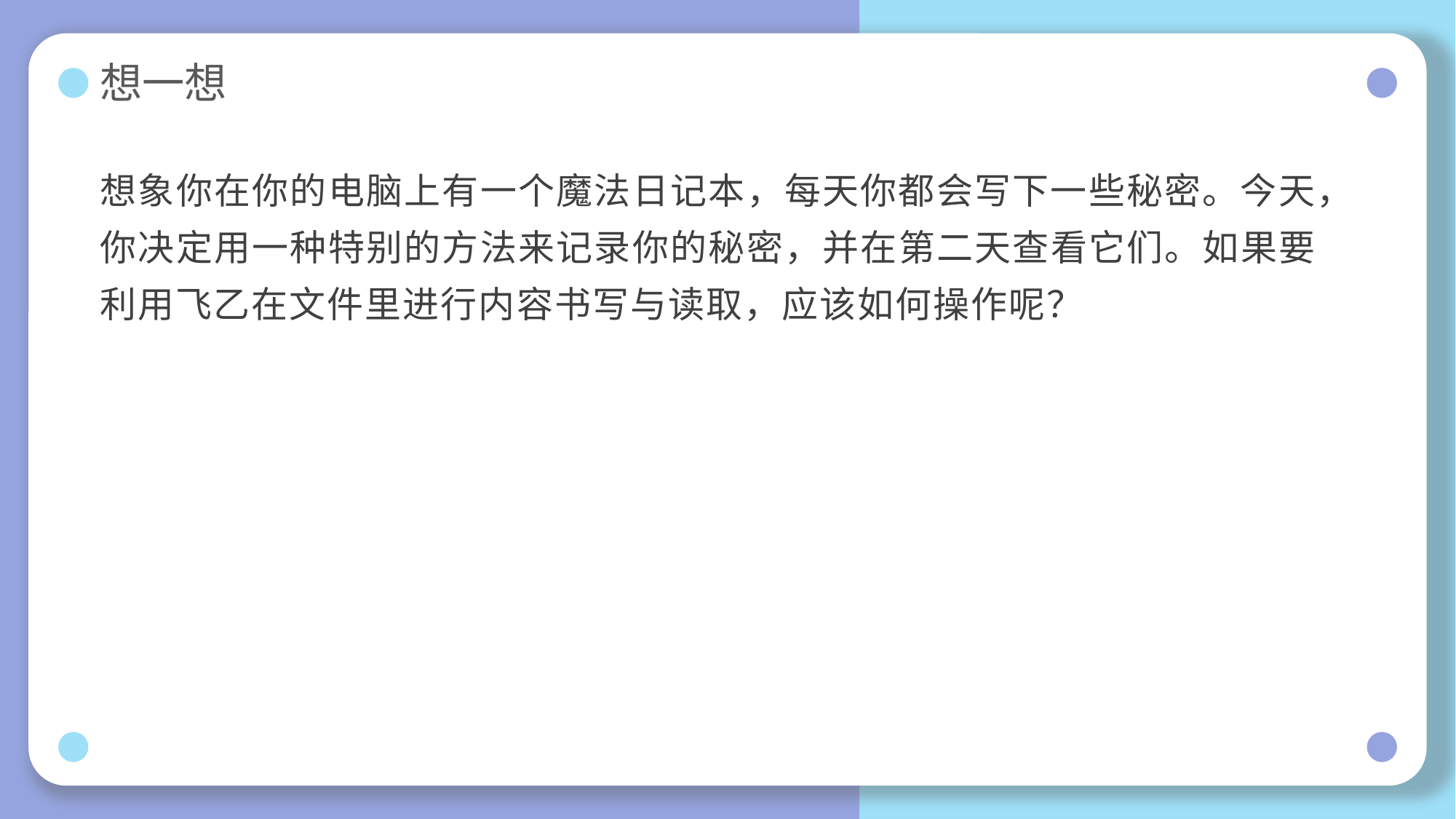

# 想一想
想象你在你的电脑上有一个魔法日记本，每天你都会写下一些秘密。今天，你决定用一种特别的方法来记录你的秘密，并在第二天查看它们。如果要利用飞乙在文件里进行内容书写与读取，应该如何操作呢？